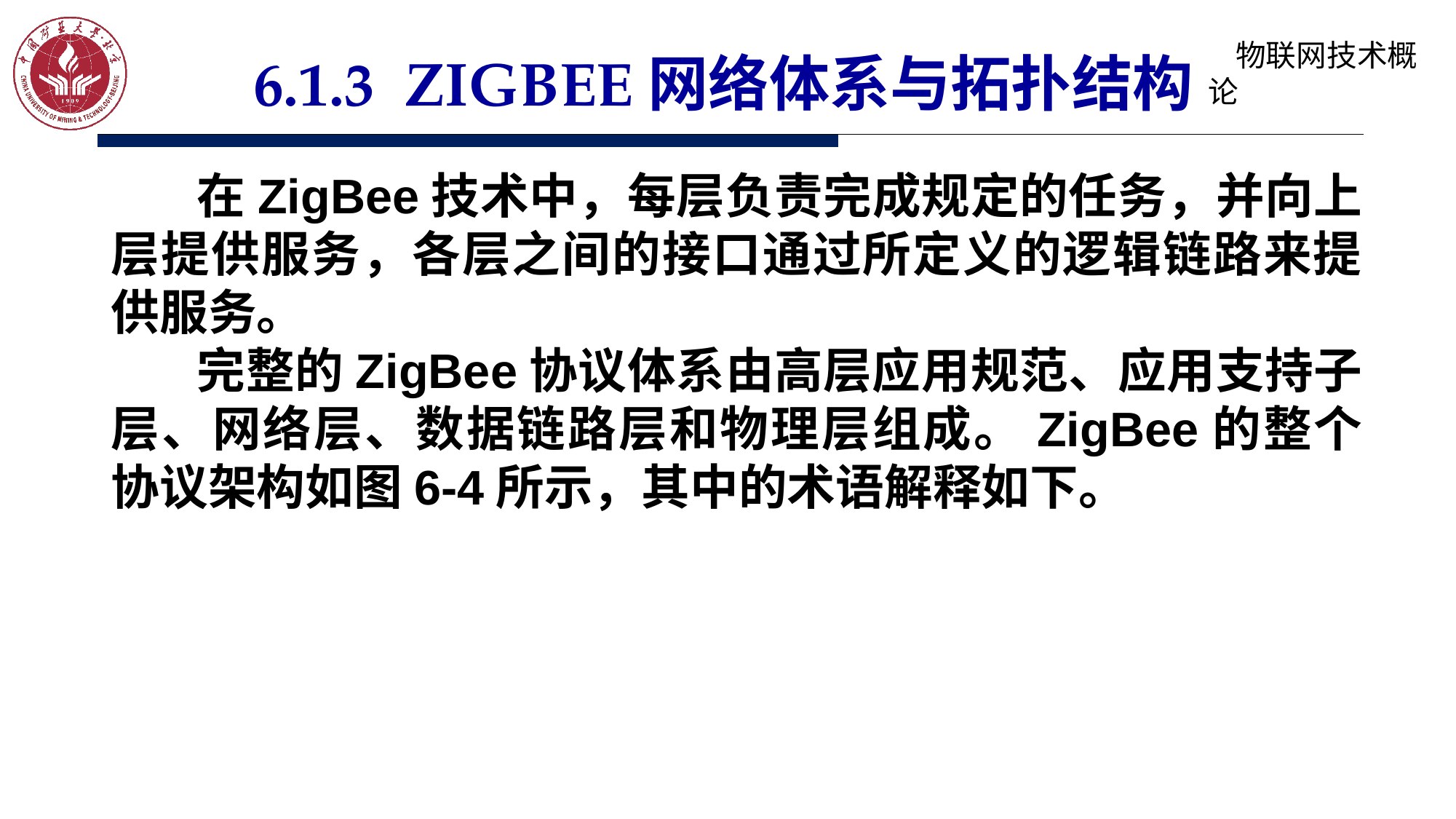

# 6.1.3  ZigBee网络体系与拓扑结构
在ZigBee技术中，每层负责完成规定的任务，并向上层提供服务，各层之间的接口通过所定义的逻辑链路来提供服务。
完整的ZigBee协议体系由高层应用规范、应用支持子层、网络层、数据链路层和物理层组成。ZigBee的整个协议架构如图6-4所示，其中的术语解释如下。